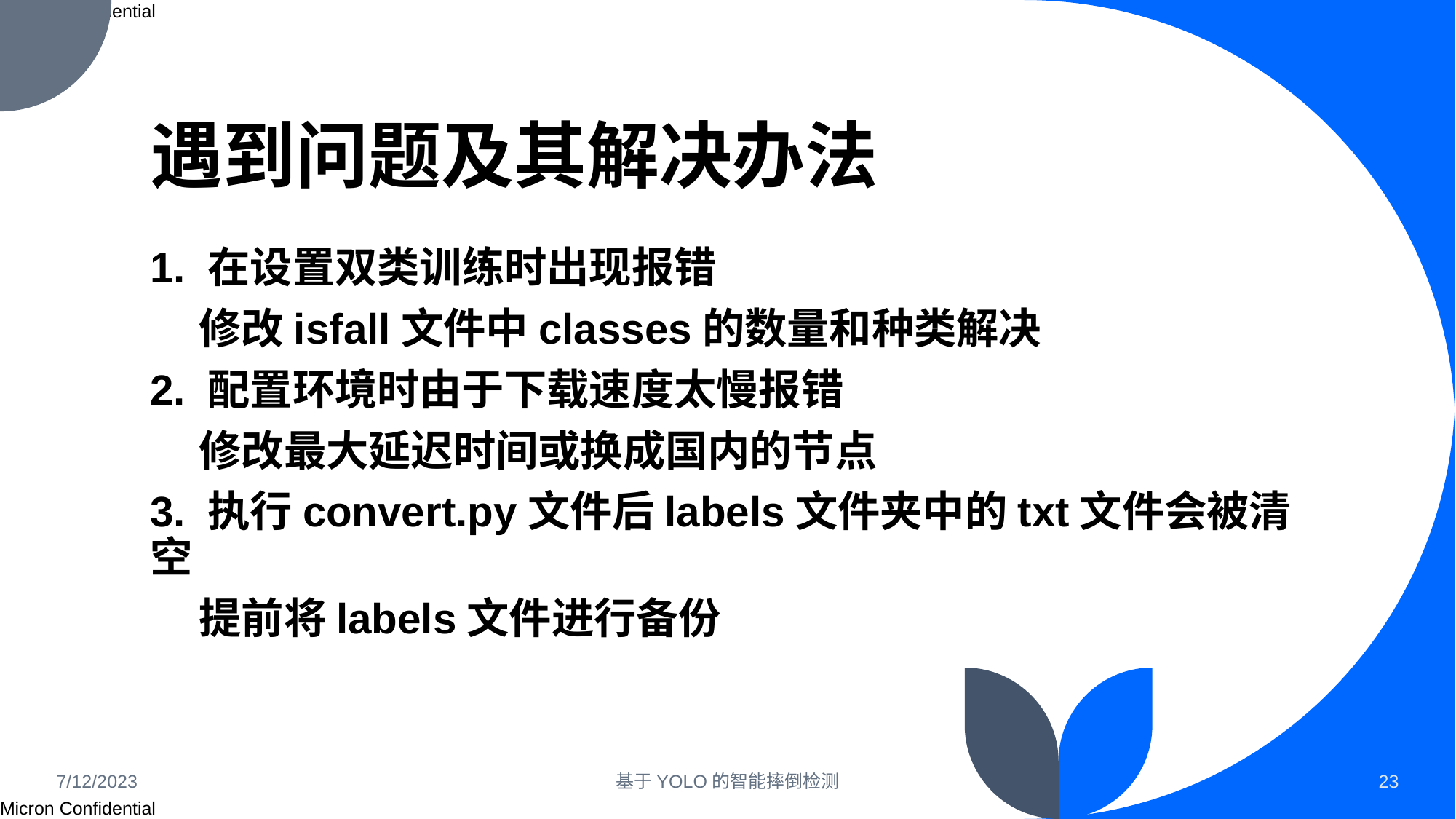

# 遇到问题及其解决办法
1. 在设置双类训练时出现报错
    修改isfall文件中classes的数量和种类解决
2. 配置环境时由于下载速度太慢报错
    修改最大延迟时间或换成国内的节点
3. 执行convert.py文件后labels文件夹中的txt文件会被清空
    提前将labels文件进行备份

7/12/2023
基于YOLO的智能摔倒检测
23